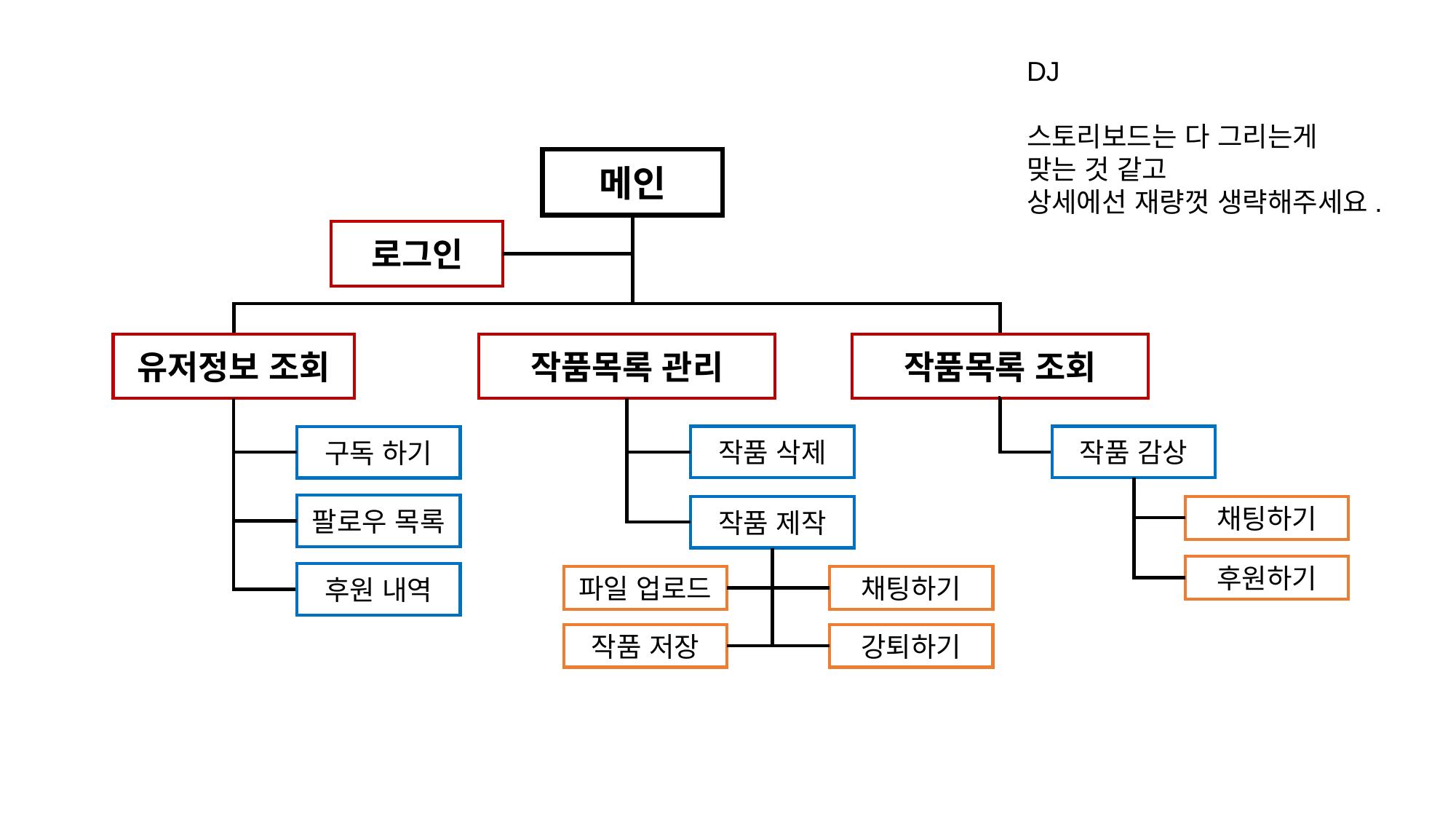

DJ

스토리보드는 다 그리는게
맞는 것 같고
상세에선 재량껏 생략해주세요.
메인
로그인

작품목록 조회
유저정보 조회
작품목록 관리
작품 삭제
작품 감상
구독 하기
팔로우 목록
채팅하기
작품 제작
후원하기
후원 내역
파일 업로드
채팅하기
강퇴하기
작품 저장